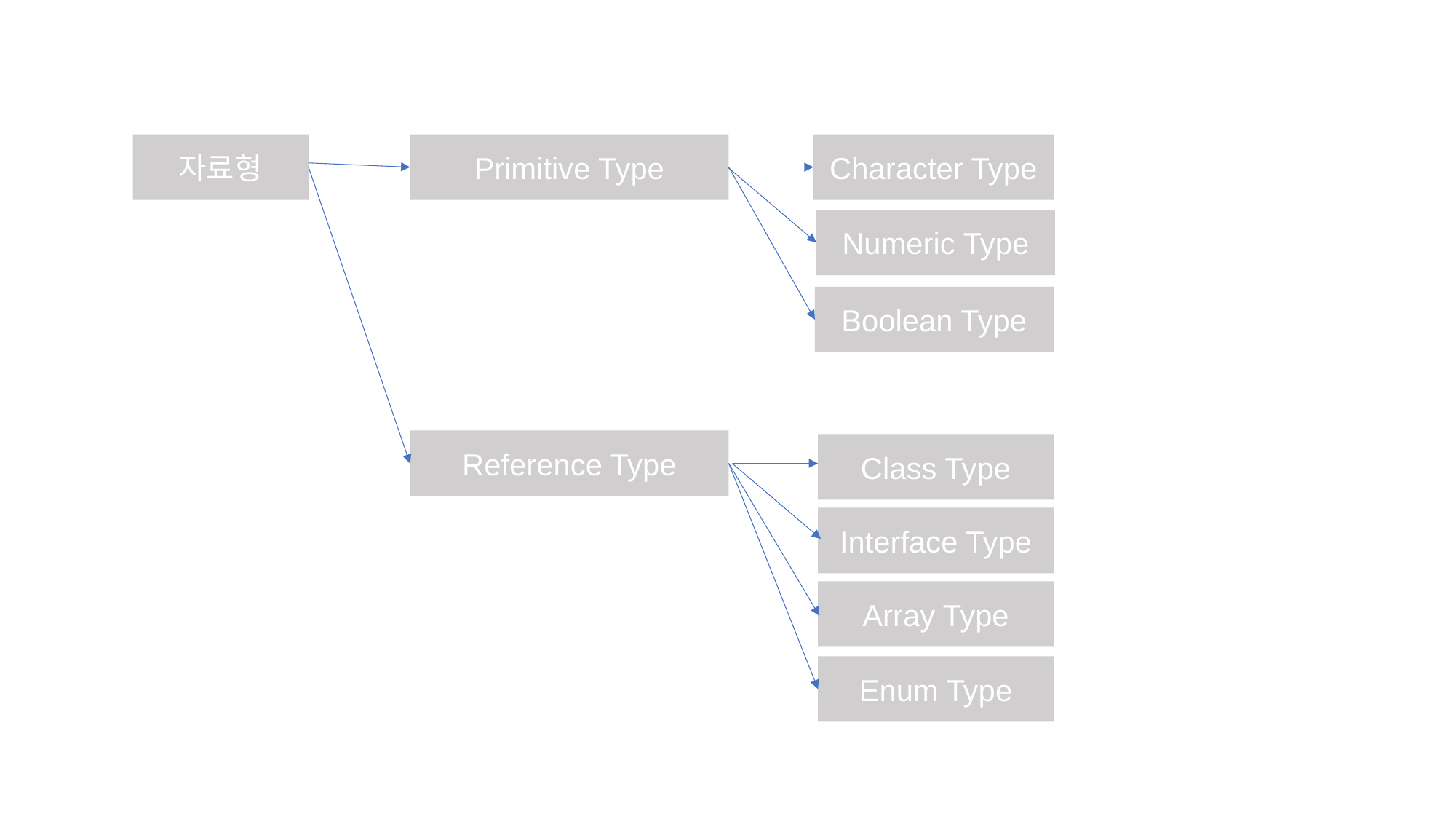

자료형
Primitive Type
Character Type
Numeric Type
Boolean Type
Reference Type
Class Type
Interface Type
Array Type
Enum Type